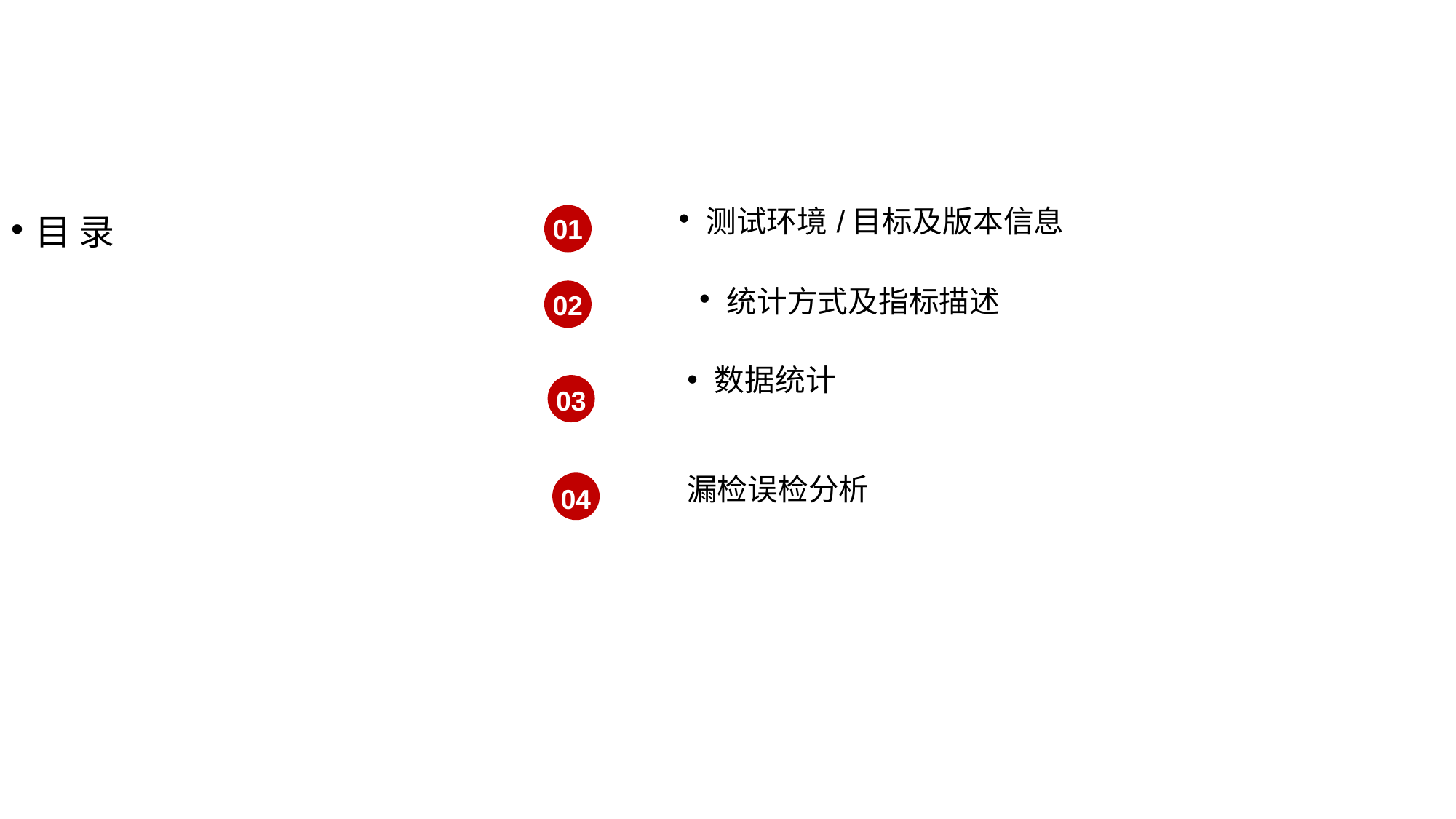

测试环境/目标及版本信息
目 录

01

统计方式及指标描述

02
数据统计

03
01

01
漏检误检分析

04
01
01